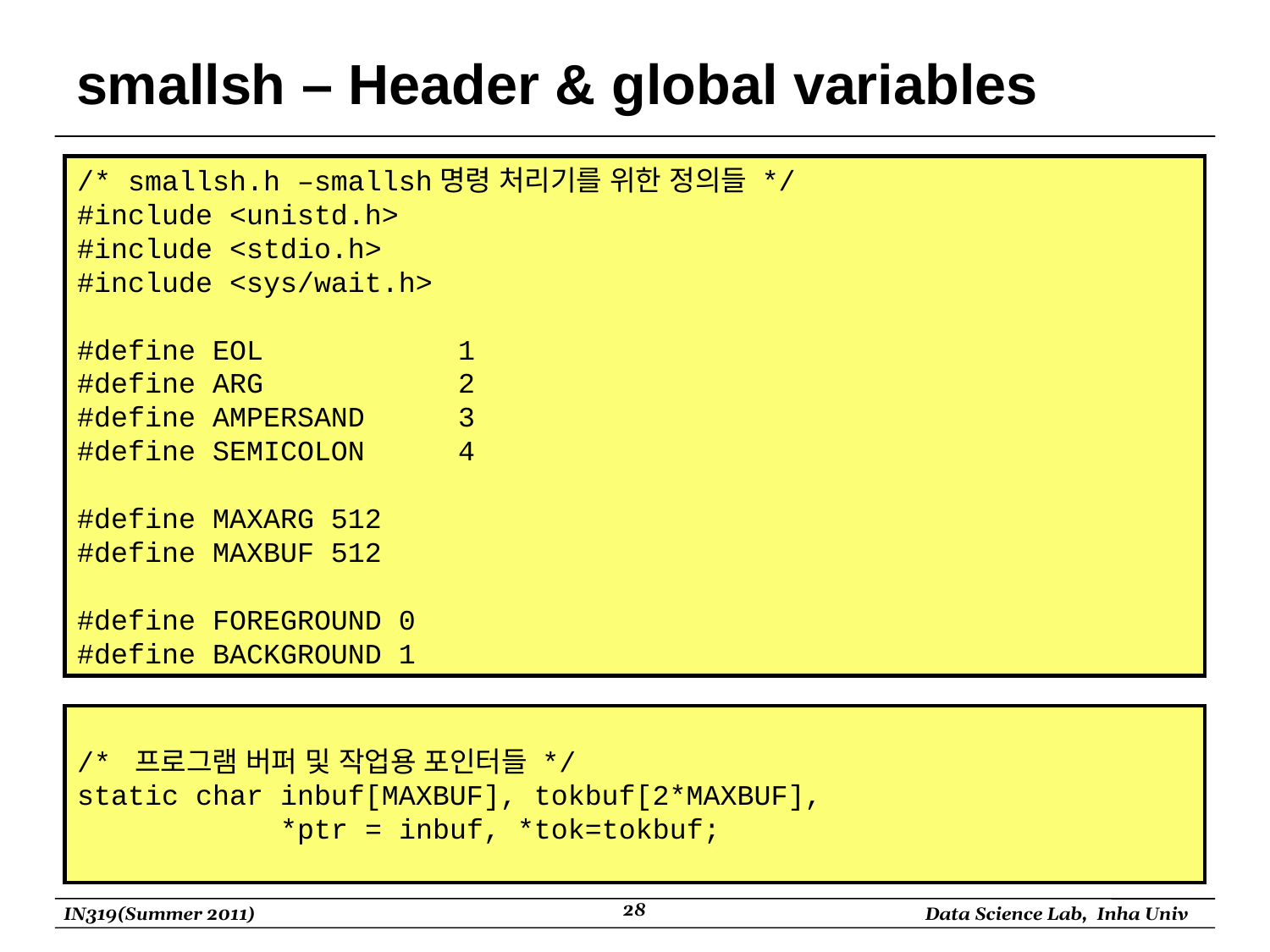

# smallsh – Header & global variables

/* smallsh.h –smallsh명령 처리기를 위한 정의들 */
#include <unistd.h>
#include <stdio.h>
#include <sys/wait.h>

#define EOL		1
#define ARG		2
#define AMPERSAND	3
#define SEMICOLON	4

#define MAXARG 512
#define MAXBUF 512

#define FOREGROUND 0
#define BACKGROUND 1
/* 프로그램 버퍼 및 작업용 포인터들 */
static char inbuf[MAXBUF], tokbuf[2*MAXBUF],
            *ptr = inbuf, *tok=tokbuf;
28